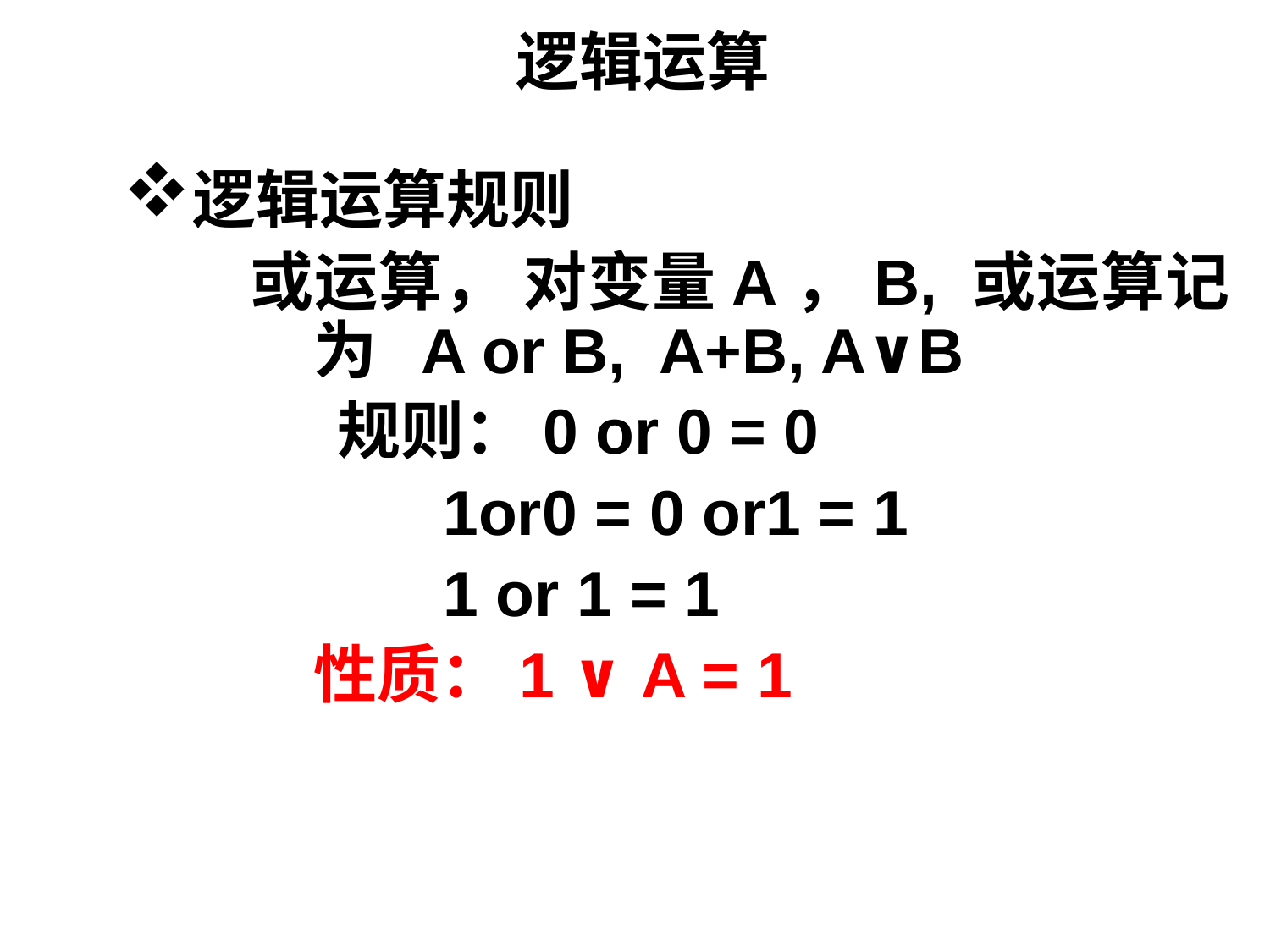

逻辑运算

逻辑运算规则
或运算， 对变量A，B, 或运算记为  A or B,  A+B, A∨B
     规则：0 or 0 = 0
           1or0 = 0 or1 = 1
           1 or 1 = 1
	性质：1 ∨ A = 1